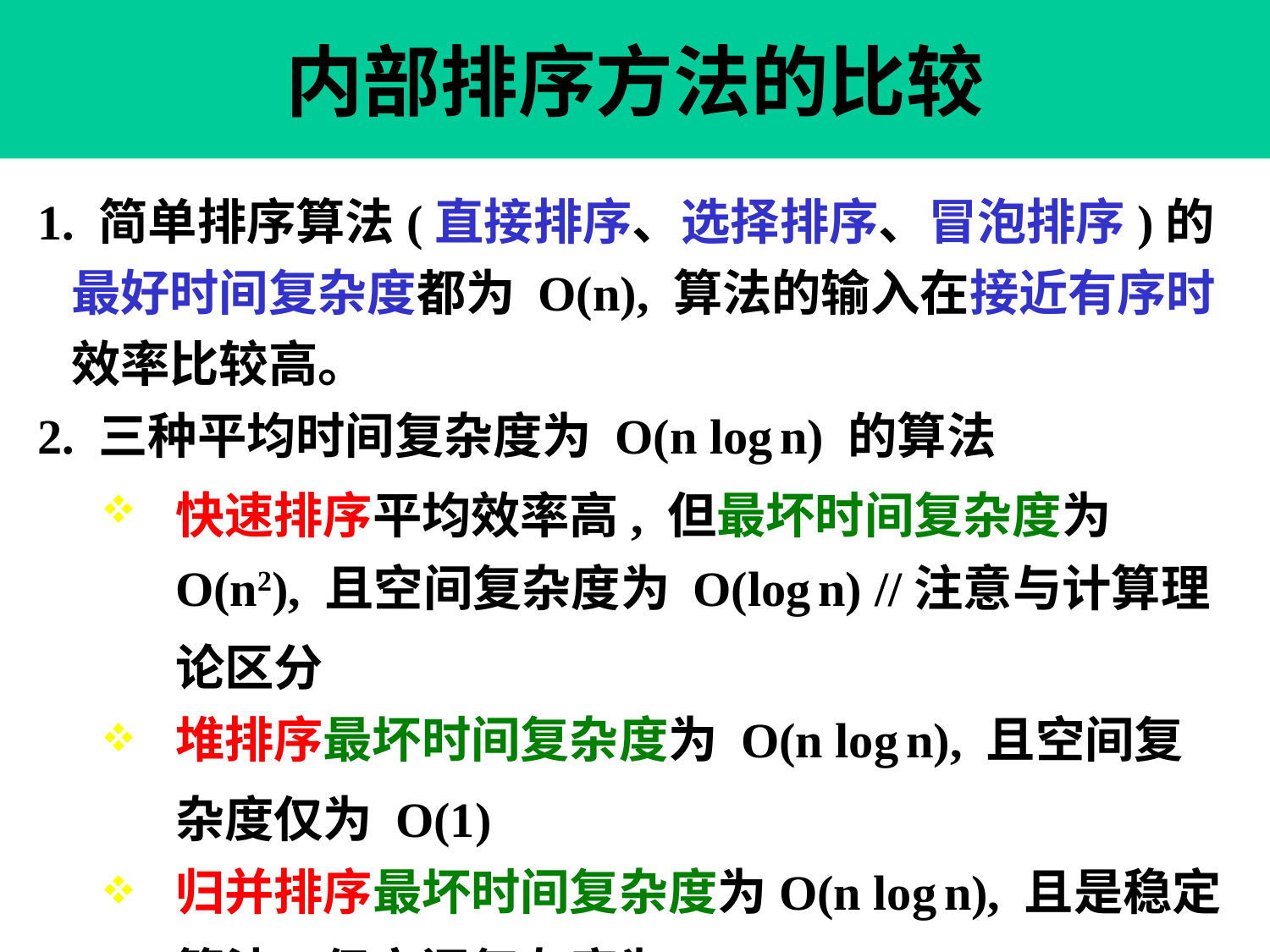

内部排序方法的比较
1. 简单排序算法(直接排序、选择排序、冒泡排序)的
   最好时间复杂度都为 O(n), 算法的输入在接近有序时
   效率比较高。
2. 三种平均时间复杂度为 O(n log n) 的算法
快速排序平均效率高, 但最坏时间复杂度为 O(n2), 且空间复杂度为 O(log n) //注意与计算理论区分
堆排序最坏时间复杂度为 O(n log n), 且空间复杂度仅为 O(1)
归并排序最坏时间复杂度为O(n log n), 且是稳定算法, 但空间复杂度为 O(n)